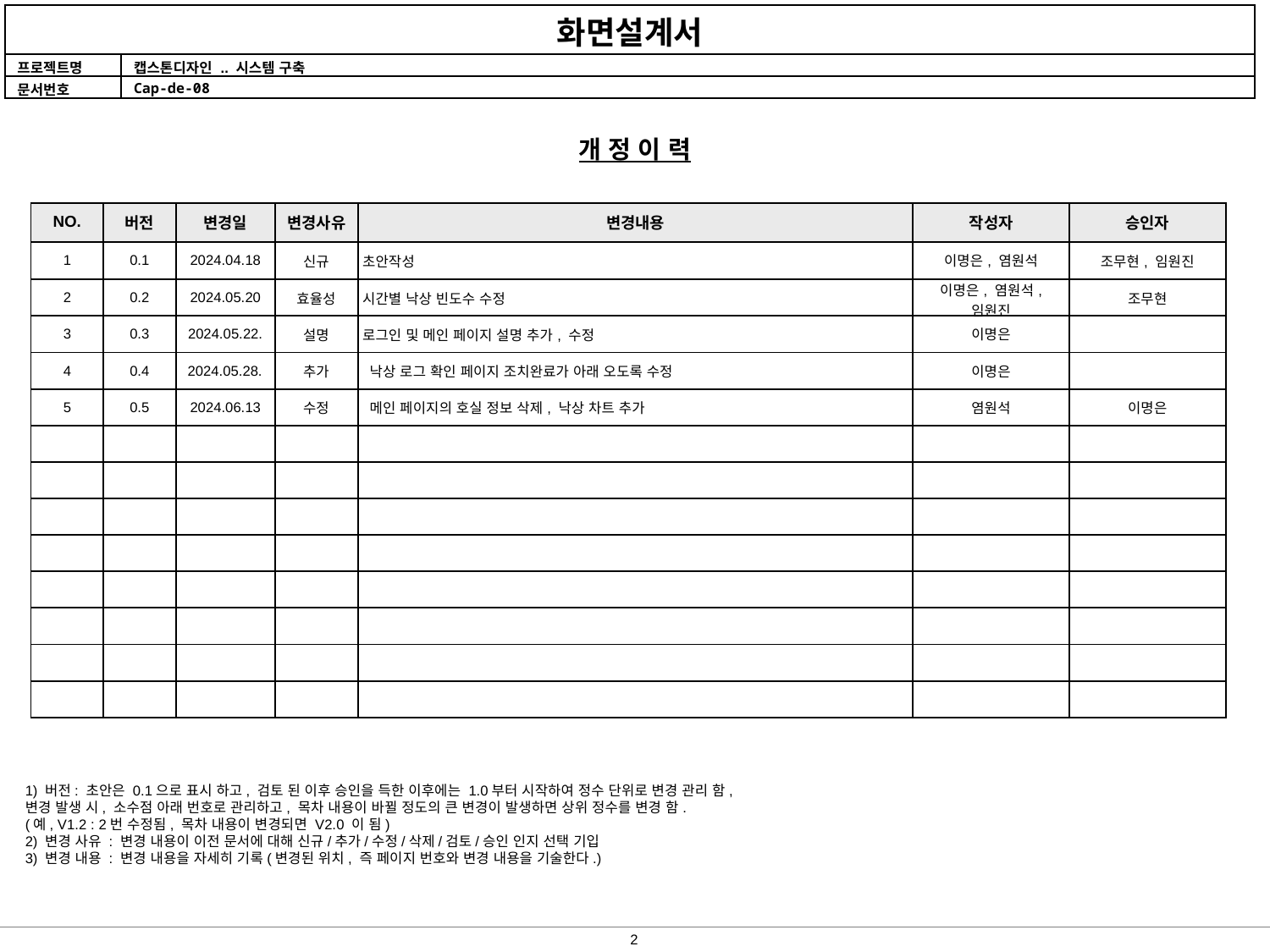

개 정 이 력
| NO. | 버전 | 변경일 | 변경사유 | 변경내용 | 작성자 | 승인자 |
| --- | --- | --- | --- | --- | --- | --- |
| 1 | 0.1 | 2024.04.18 | 신규 | 초안작성 | 이명은, 염원석 | 조무현, 임원진 |
| 2 | 0.2 | 2024.05.20 | 효율성 | 시간별 낙상 빈도수 수정 | 이명은, 염원석, 임원진 | 조무현 |
| 3 | 0.3 | 2024.05.22. | 설명 | 로그인 및 메인 페이지 설명 추가, 수정 | 이명은 |  |
| 4 | 0.4 | 2024.05.28. | 추가 | 낙상 로그 확인 페이지 조치완료가 아래 오도록 수정 | 이명은 |  |
| 5 | 0.5 | 2024.06.13 | 수정 | 메인 페이지의 호실 정보 삭제, 낙상 차트 추가 | 염원석 | 이명은 |
|  |  |  |  |  |  |  |
|  |  |  |  |  |  |  |
|  |  |  |  |  |  |  |
|  |  |  |  |  |  |  |
|  |  |  |  |  |  |  |
|  |  |  |  |  |  |  |
|  |  |  |  |  |  |  |
|  |  |  |  |  |  |  |
1) 버전: 초안은 0.1으로 표시 하고, 검토 된 이후 승인을 득한 이후에는 1.0부터 시작하여 정수 단위로 변경 관리 함,
변경 발생 시, 소수점 아래 번호로 관리하고, 목차 내용이 바뀔 정도의 큰 변경이 발생하면 상위 정수를 변경 함.
(예, V1.2 : 2번 수정됨, 목차 내용이 변경되면 V2.0 이 됨)
2) 변경 사유 : 변경 내용이 이전 문서에 대해 신규/추가/수정/삭제/검토/승인 인지 선택 기입
3) 변경 내용 : 변경 내용을 자세히 기록(변경된 위치, 즉 페이지 번호와 변경 내용을 기술한다.)